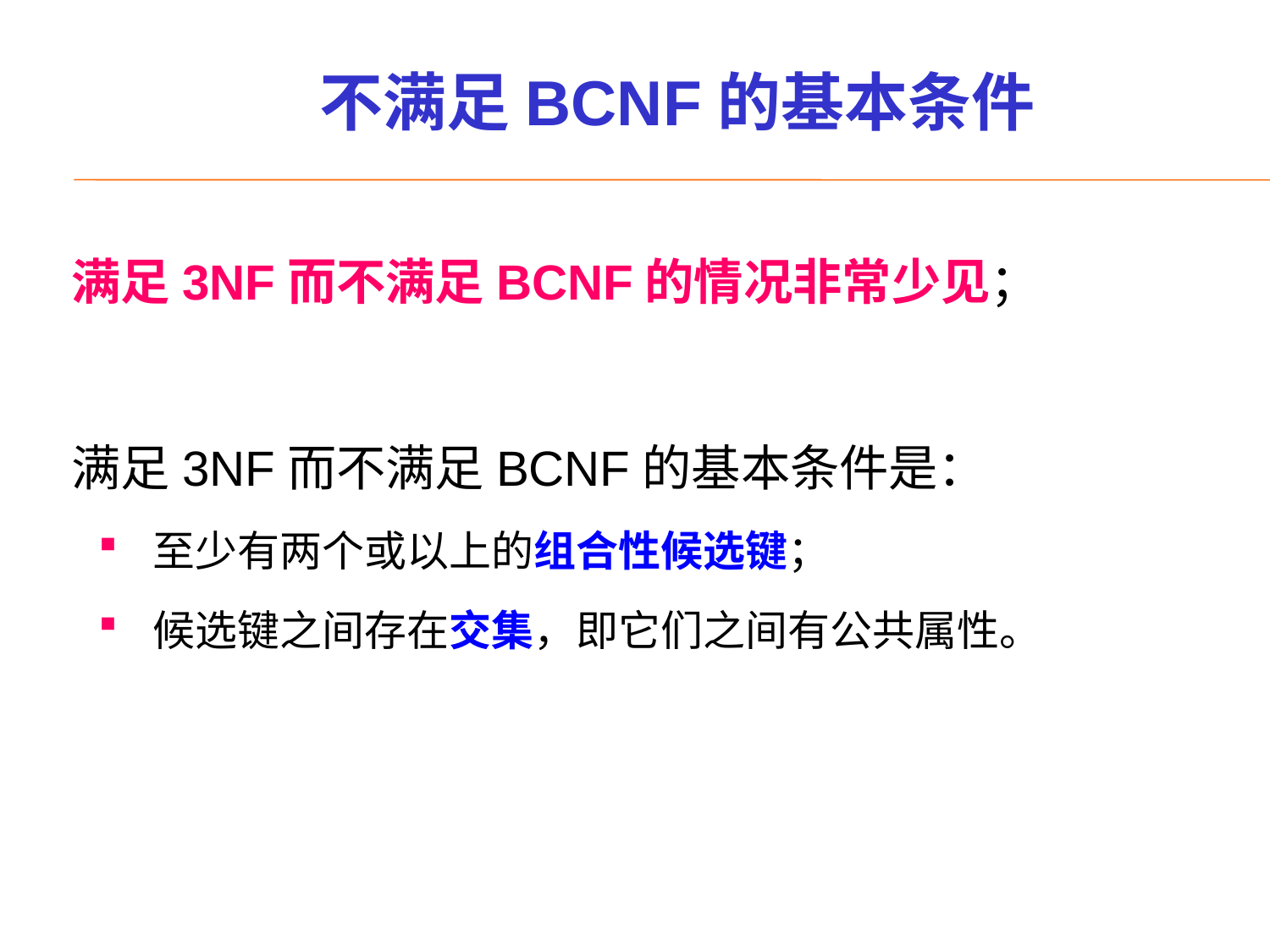

# 不满足BCNF的基本条件
满足3NF而不满足BCNF的情况非常少见；

满足3NF而不满足BCNF的基本条件是：
至少有两个或以上的组合性候选键；
候选键之间存在交集，即它们之间有公共属性。